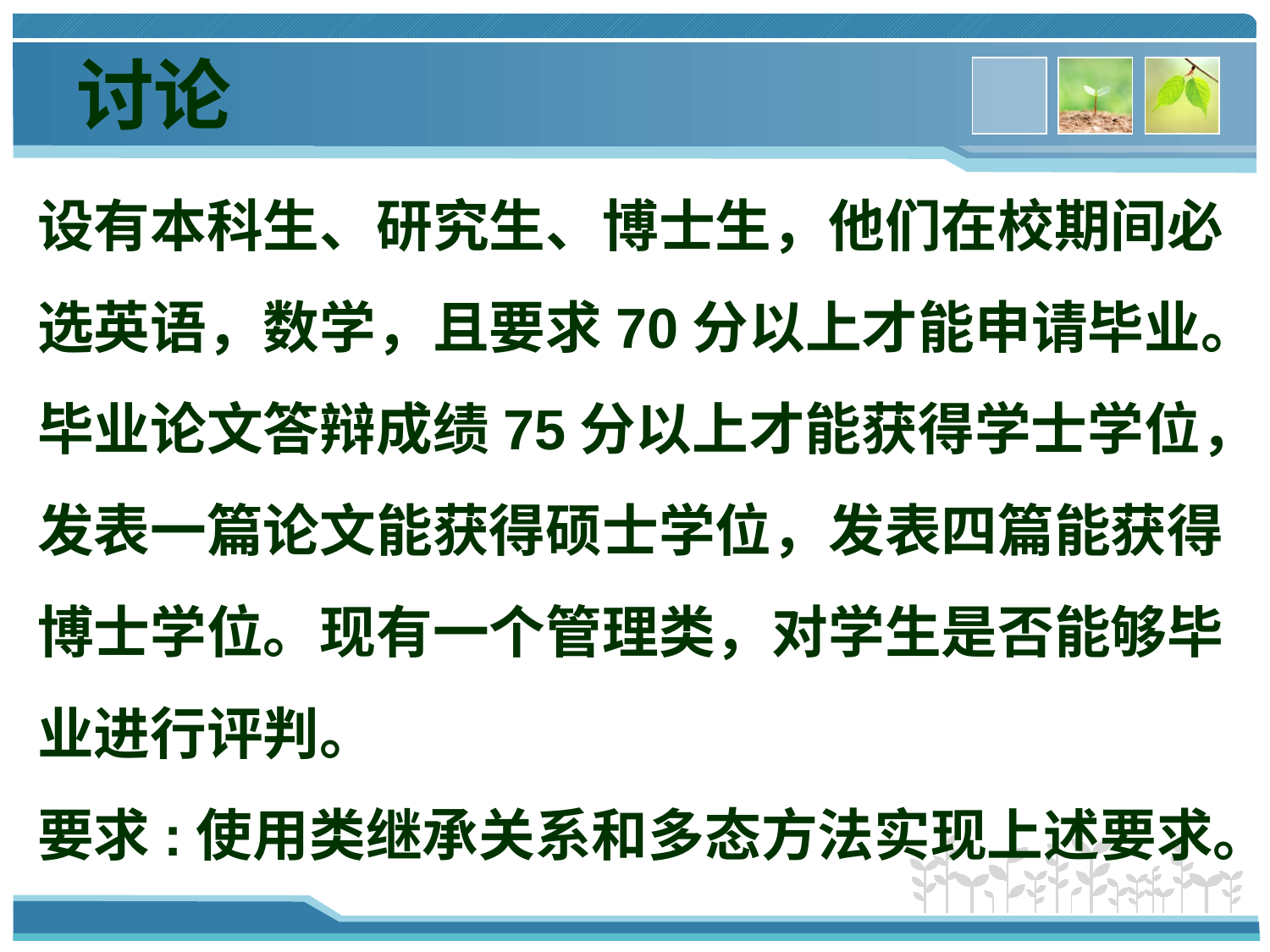

讨论
设有本科生、研究生、博士生，他们在校期间必选英语，数学，且要求70分以上才能申请毕业。毕业论文答辩成绩75分以上才能获得学士学位，发表一篇论文能获得硕士学位，发表四篇能获得博士学位。现有一个管理类，对学生是否能够毕业进行评判。
要求:使用类继承关系和多态方法实现上述要求。